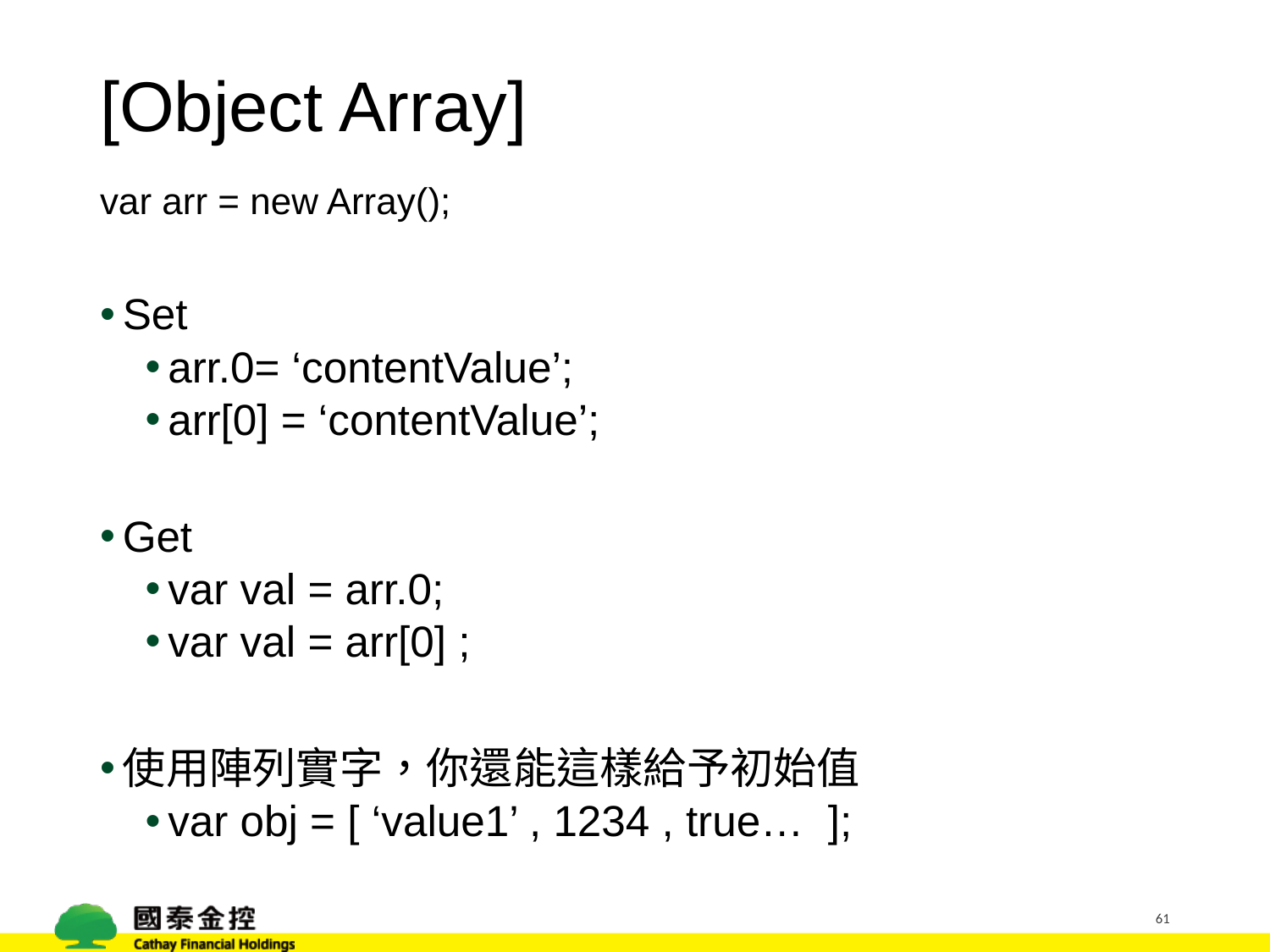

# [Object Array]
var arr = new Array();

Set
arr.0= ‘contentValue’;
arr[0] = ‘contentValue’;

Get
var val = arr.0;
var val = arr[0] ;

使用陣列實字，你還能這樣給予初始值
var obj = [ ‘value1’ , 1234 , true…  ];